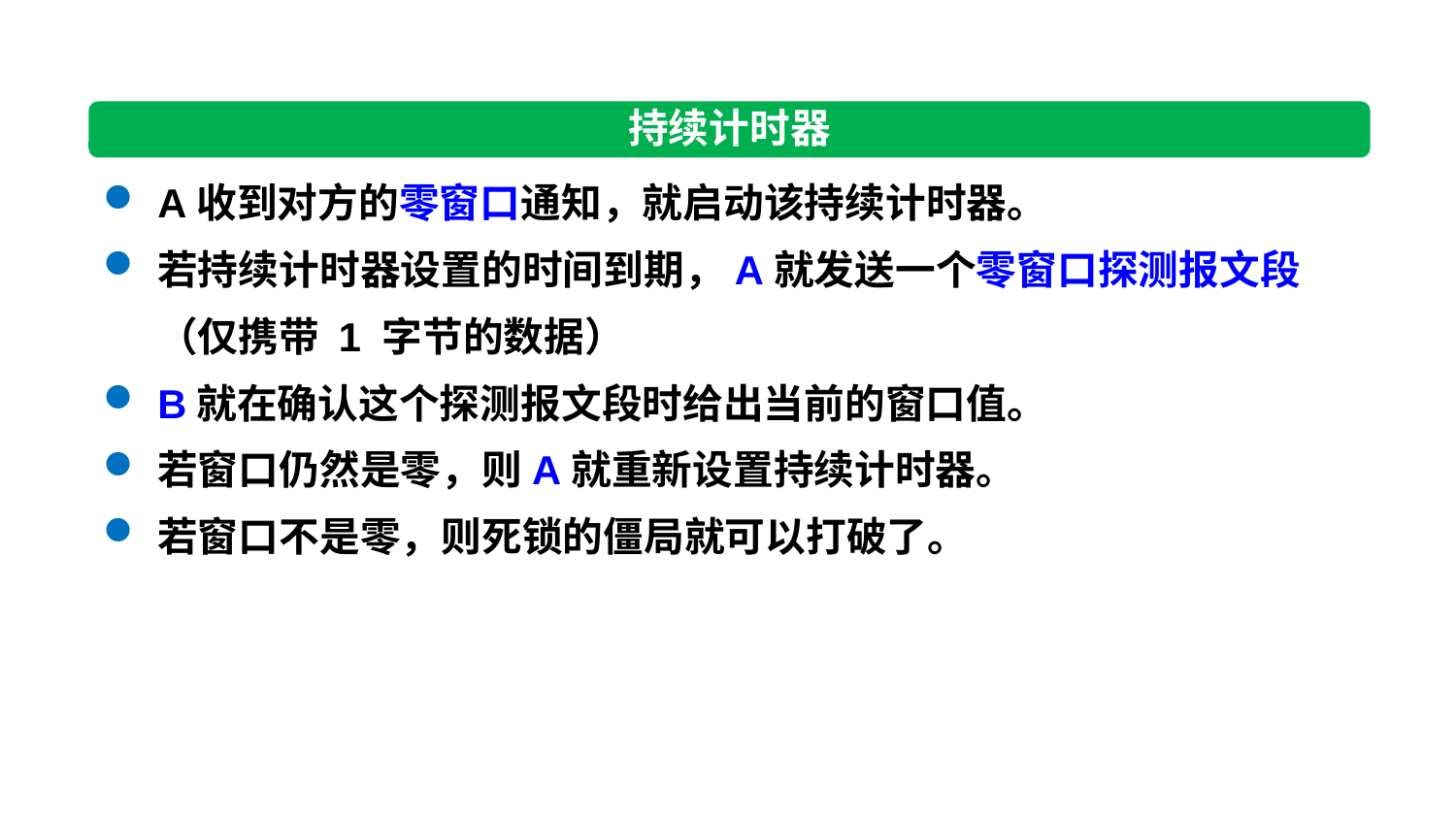

持续计时器

A收到对方的零窗口通知，就启动该持续计时器。
若持续计时器设置的时间到期，A就发送一个零窗口探测报文段（仅携带 1 字节的数据）
B就在确认这个探测报文段时给出当前的窗口值。
若窗口仍然是零，则A就重新设置持续计时器。
若窗口不是零，则死锁的僵局就可以打破了。
133